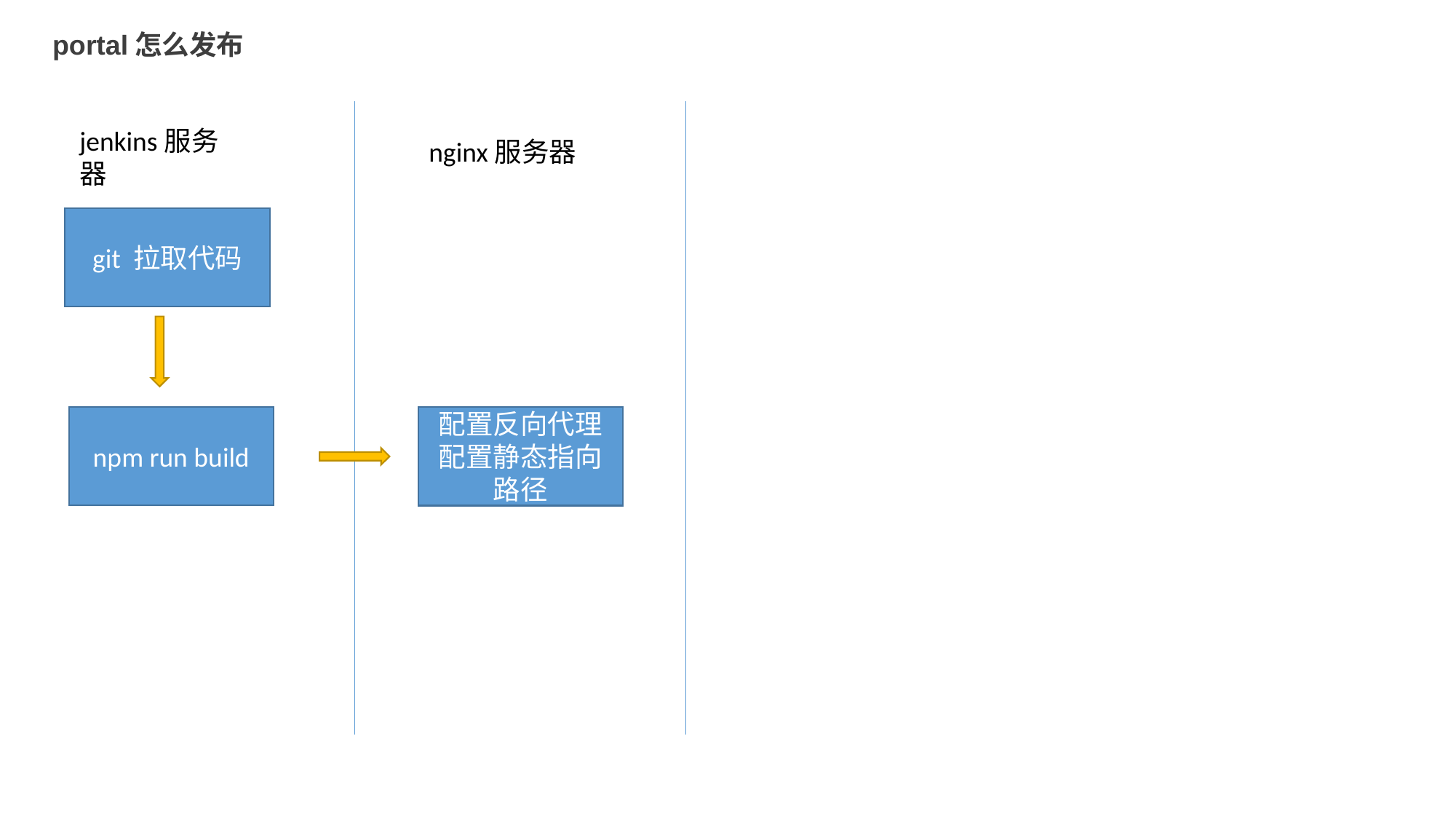

portal怎么发布
jenkins服务器
nginx服务器
git 拉取代码

npm run build
配置反向代理
配置静态指向路径